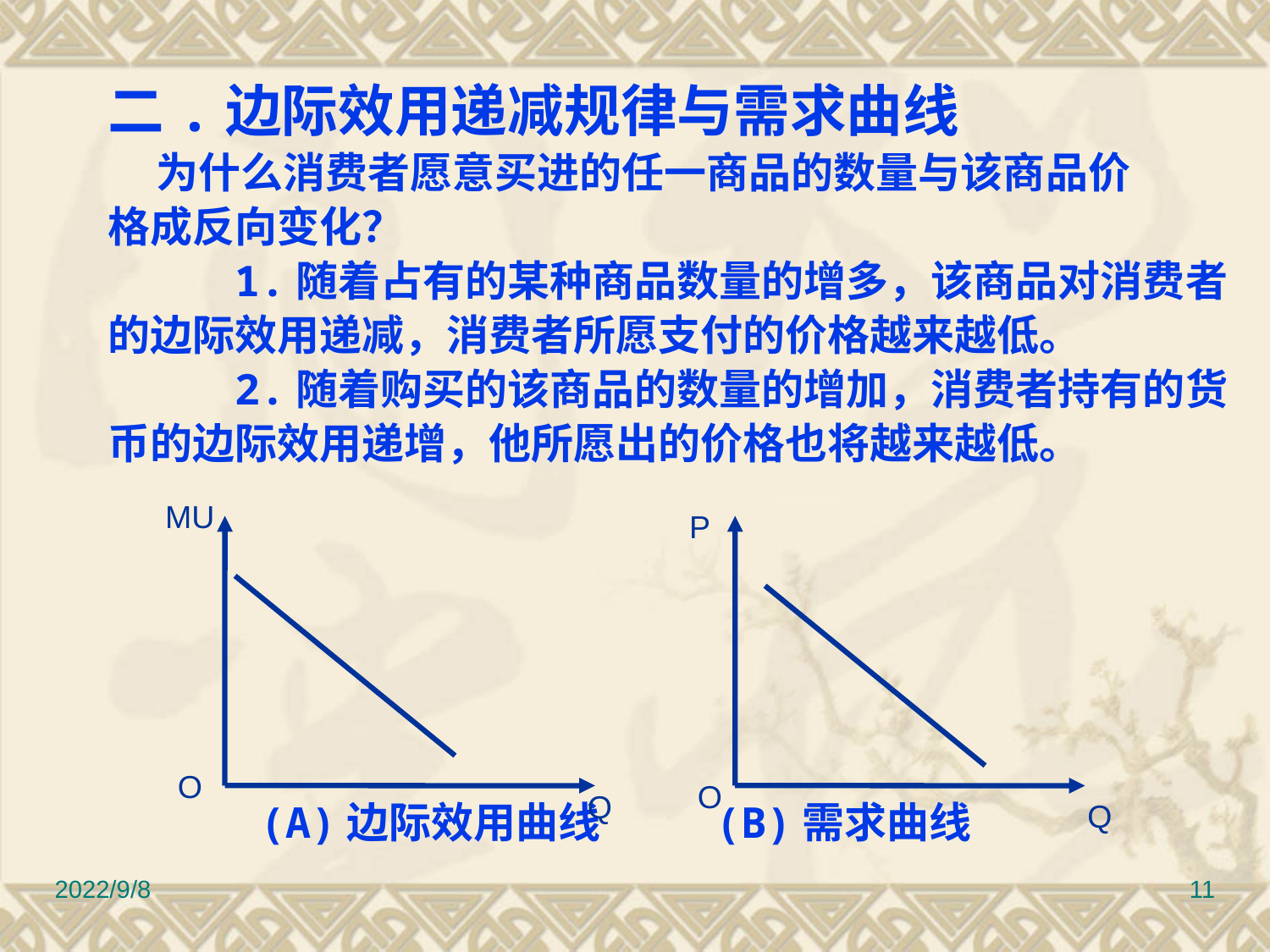

二.边际效用递减规律与需求曲线
    为什么消费者愿意买进的任一商品的数量与该商品价
格成反向变化？
     1.随着占有的某种商品数量的增多，该商品对消费者
的边际效用递减，消费者所愿支付的价格越来越低。
     2.随着购买的该商品的数量的增加，消费者持有的货
币的边际效用递增，他所愿出的价格也将越来越低。

      (A)边际效用曲线           (B)需求曲线
MU
P

O
O
Q

Q
2022/9/8
11